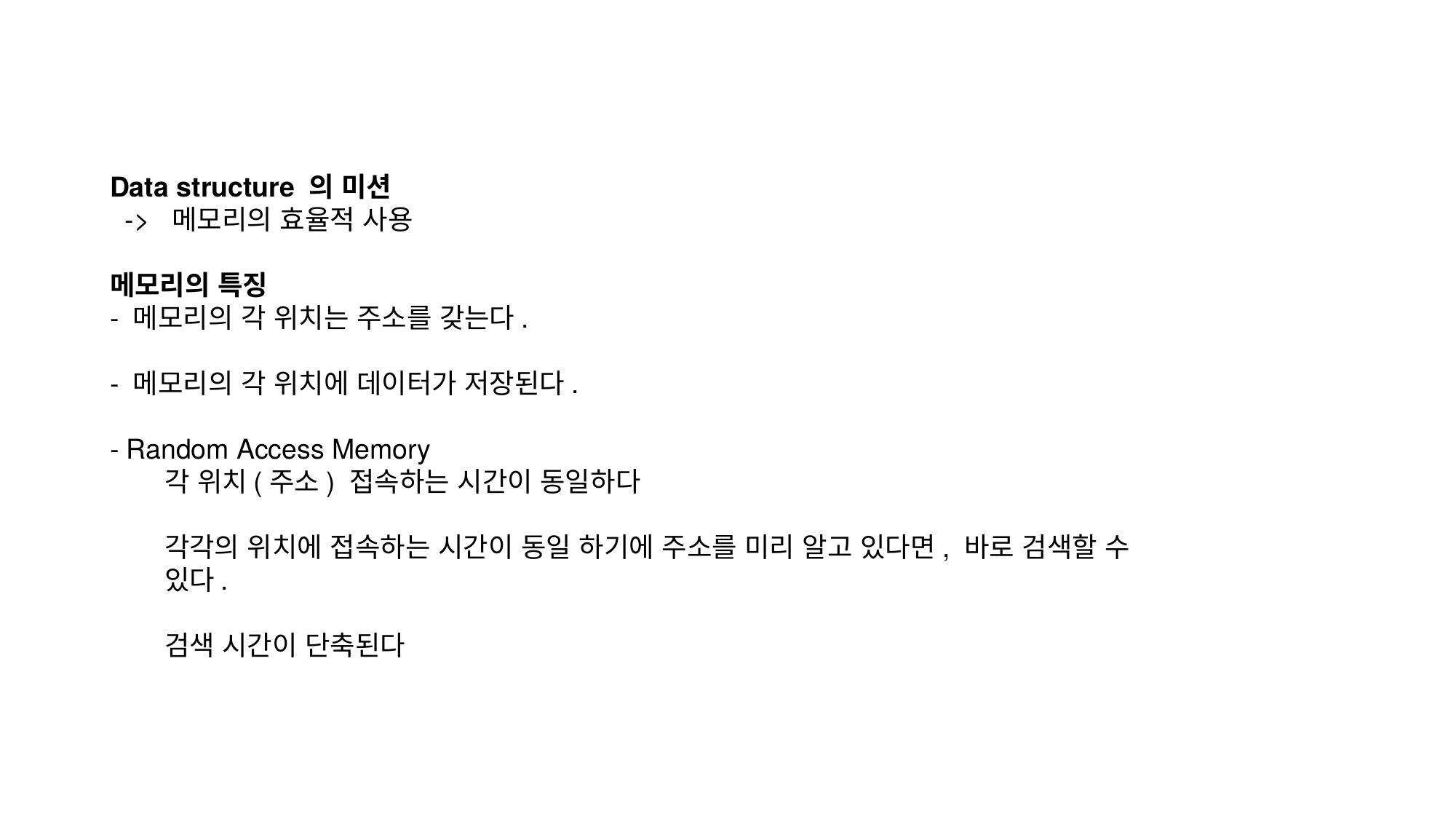

Data structure 의 미션
  ->  메모리의 효율적 사용
메모리의 특징
- 메모리의 각 위치는 주소를 갖는다.

- 메모리의 각 위치에 데이터가 저장된다.

- Random Access Memory
각 위치(주소) 접속하는 시간이 동일하다

각각의 위치에 접속하는 시간이 동일 하기에 주소를 미리 알고 있다면, 바로 검색할 수 있다.

검색 시간이 단축된다